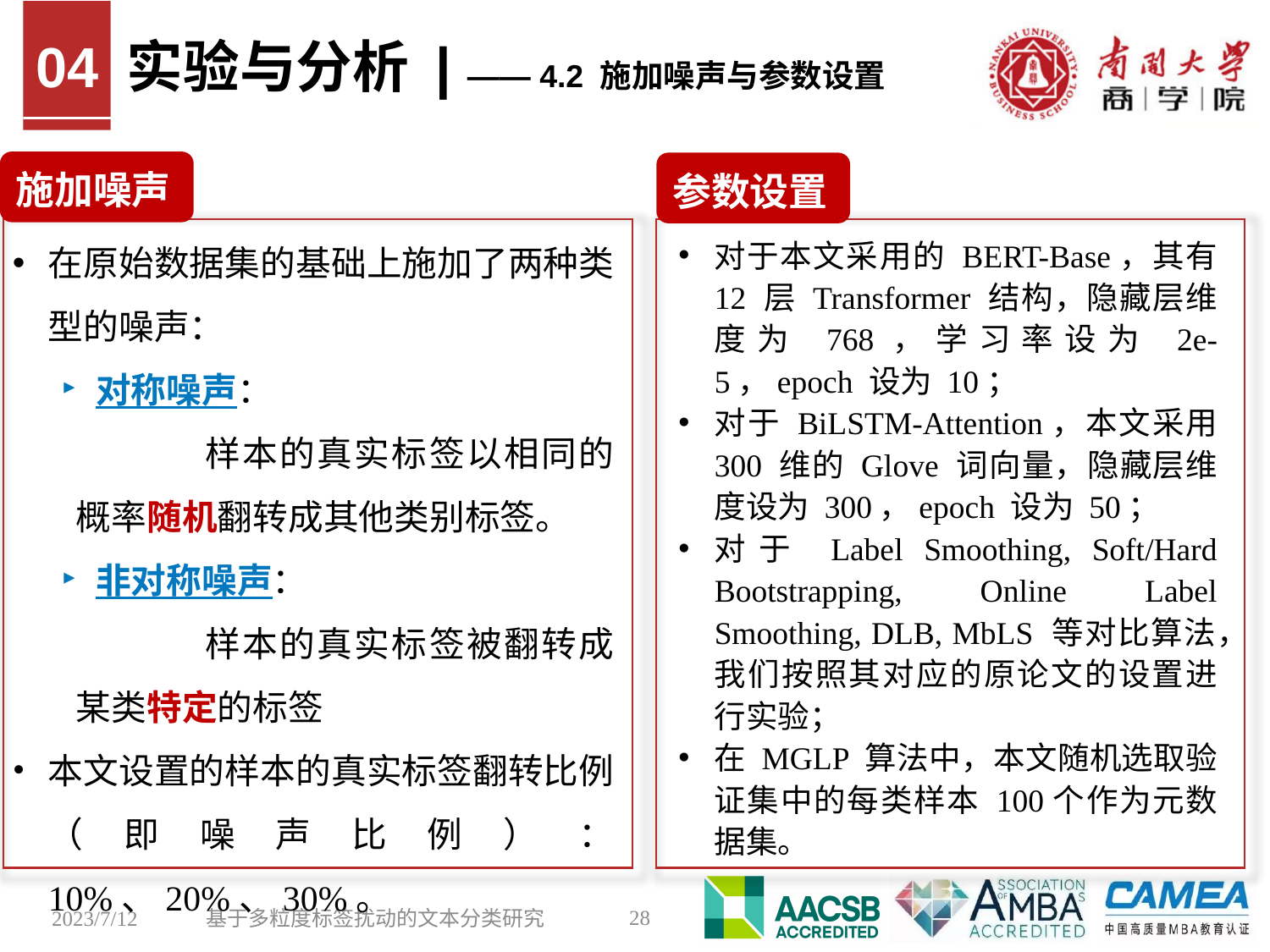

实验与分析 | —— 4.2 施加噪声与参数设置
04
施加噪声
参数设置
在原始数据集的基础上施加了两种类型的噪声：
对称噪声：
	样本的真实标签以相同的概率随机翻转成其他类别标签。
非对称噪声：
	样本的真实标签被翻转成某类特定的标签
本文设置的样本的真实标签翻转比例（即噪声比例）： 10%、20%、30%。

对于本文采用的 BERT-Base，其有 12 层 Transformer 结构，隐藏层维度为 768，学习率设为 2e-5，epoch 设为 10；
对于 BiLSTM-Attention，本文采用 300 维的 Glove 词向量，隐藏层维度设为 300，epoch 设为 50；
对于 Label Smoothing, Soft/Hard Bootstrapping, Online Label Smoothing, DLB, MbLS 等对比算法，我们按照其对应的原论文的设置进行实验；
在 MGLP 算法中，本文随机选取验证集中的每类样本 100个作为元数据集。
28
2023/7/12
基于多粒度标签扰动的文本分类研究